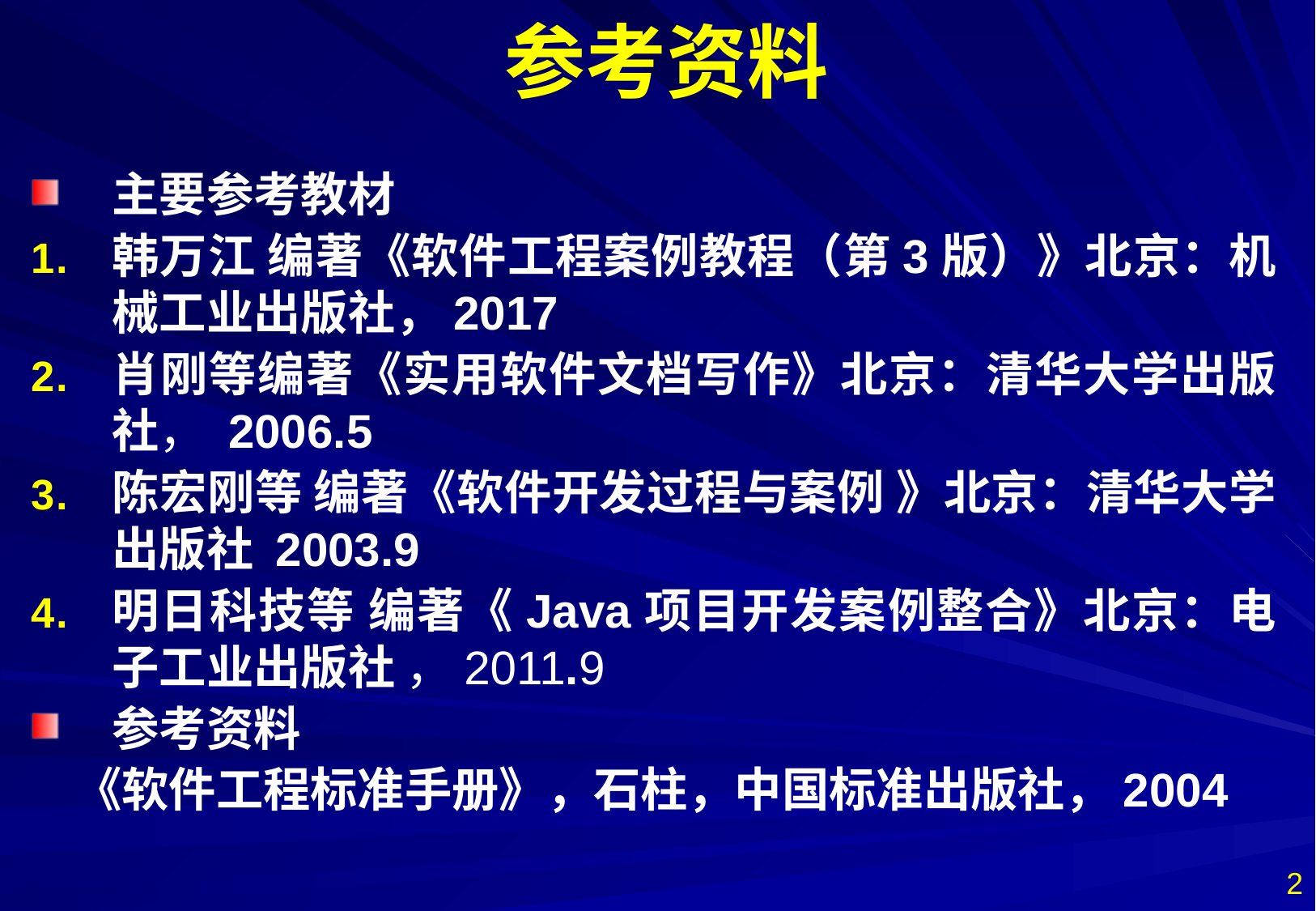

# 参考资料
主要参考教材
韩万江 编著《软件工程案例教程（第3版）》北京：机械工业出版社，2017
肖刚等编著《实用软件文档写作》北京：清华大学出版社， 2006.5
陈宏刚等 编著《软件开发过程与案例 》北京：清华大学出版社 2003.9
明日科技等 编著《Java项目开发案例整合》北京：电子工业出版社 ，2011.9
参考资料
   《软件工程标准手册》，石柱，中国标准出版社，2004
2